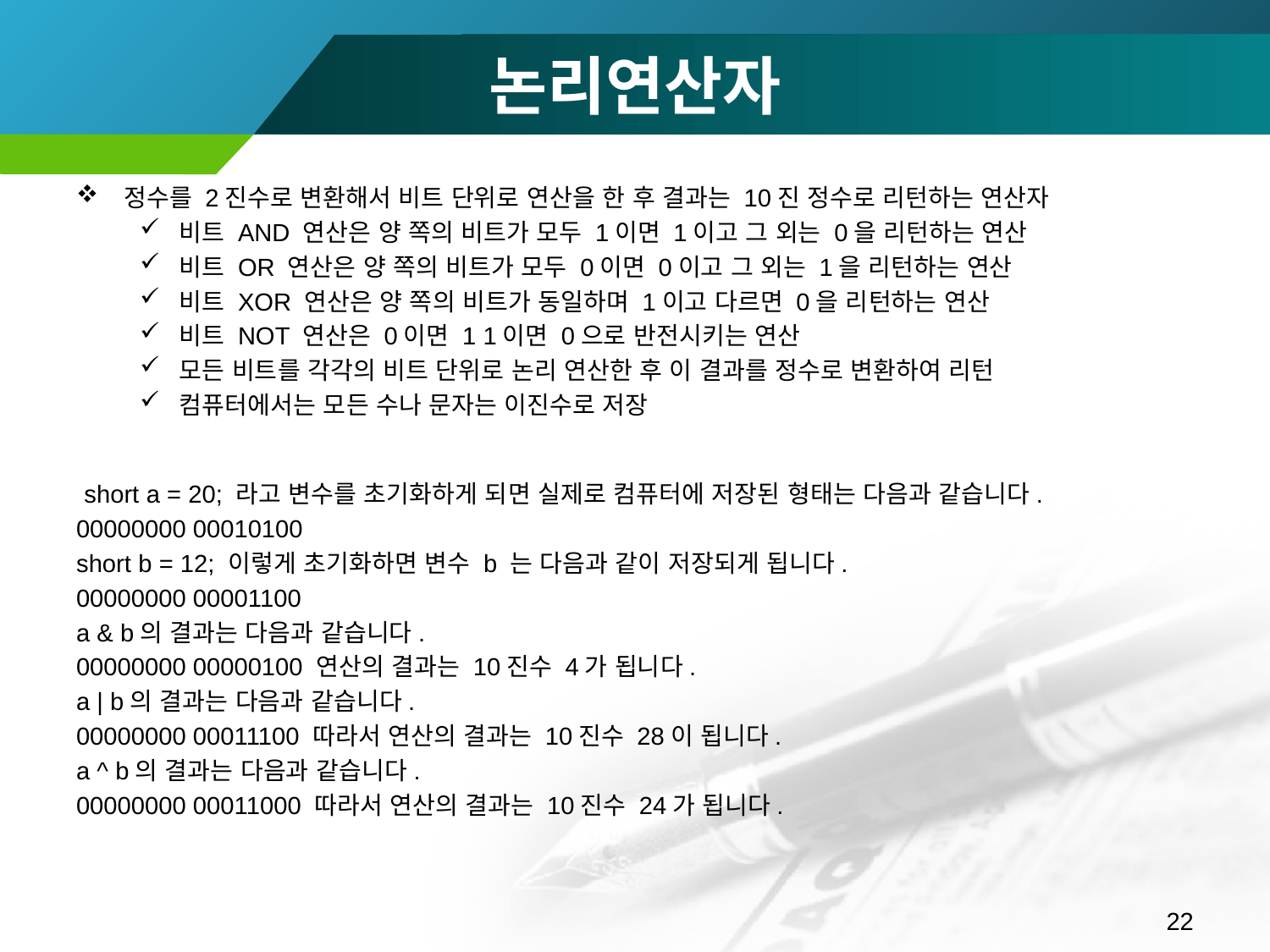

# 논리연산자
정수를 2진수로 변환해서 비트 단위로 연산을 한 후 결과는 10진 정수로 리턴하는 연산자
비트 AND 연산은 양 쪽의 비트가 모두 1이면 1이고 그 외는 0을 리턴하는 연산
비트 OR 연산은 양 쪽의 비트가 모두 0이면 0이고 그 외는 1을 리턴하는 연산
비트 XOR 연산은 양 쪽의 비트가 동일하며 1이고 다르면 0을 리턴하는 연산
비트 NOT 연산은 0이면 1 1이면 0으로 반전시키는 연산
모든 비트를 각각의 비트 단위로 논리 연산한 후 이 결과를 정수로 변환하여 리턴
컴퓨터에서는 모든 수나 문자는 이진수로 저장

short a = 20; 라고 변수를 초기화하게 되면 실제로 컴퓨터에 저장된 형태는 다음과 같습니다.
00000000 00010100
short b = 12; 이렇게 초기화하면 변수 b 는 다음과 같이 저장되게 됩니다.
00000000 00001100
a & b의 결과는 다음과 같습니다.
00000000 00000100 연산의 결과는 10진수 4가 됩니다.
a | b의 결과는 다음과 같습니다.
00000000 00011100 따라서 연산의 결과는 10진수 28이 됩니다.
a ^ b의 결과는 다음과 같습니다.
00000000 00011000 따라서 연산의 결과는 10진수 24가 됩니다.
22